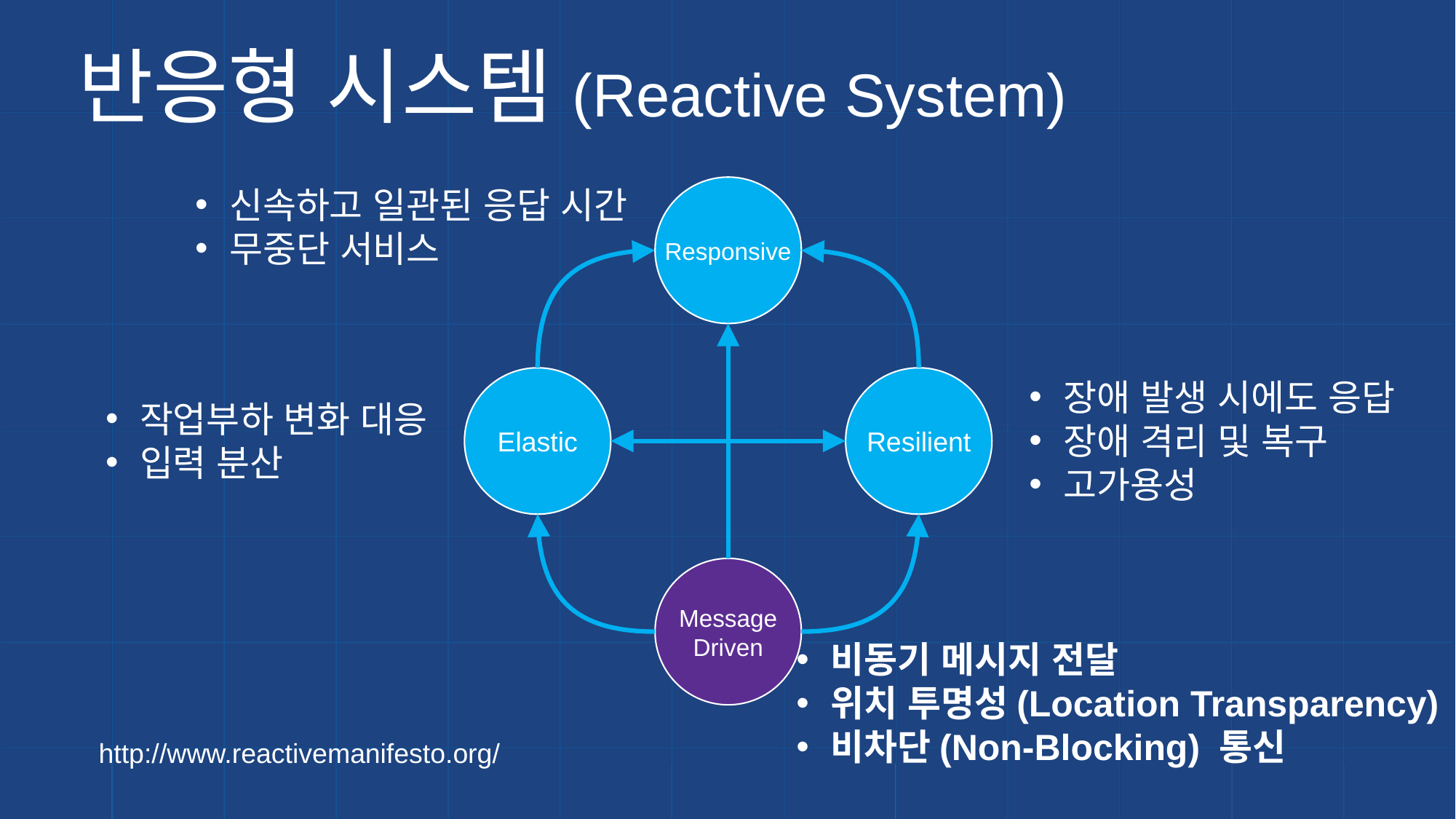

# 반응형 시스템(Reactive System)
신속하고 일관된 응답 시간
무중단 서비스

Responsive

장애 발생 시에도 응답
장애 격리 및 복구
고가용성
작업부하 변화 대응
입력 분산
Resilient
Elastic

Message
Driven
비동기 메시지 전달
위치 투명성(Location Transparency)
비차단(Non-Blocking) 통신
http://www.reactivemanifesto.org/